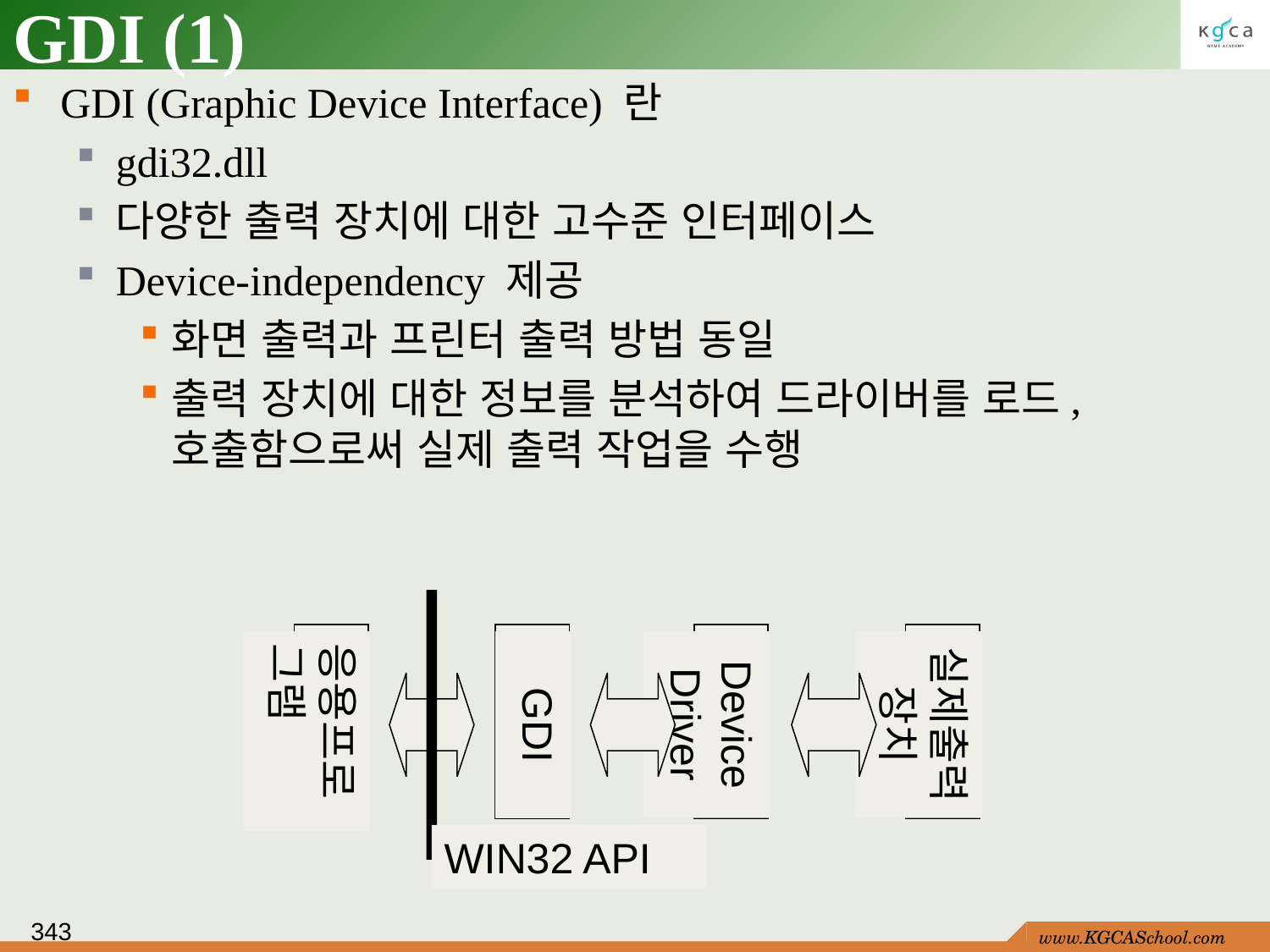

# GDI (1)
GDI (Graphic Device Interface) 란
gdi32.dll
다양한 출력 장치에 대한 고수준 인터페이스
Device-independency 제공
화면 출력과 프린터 출력 방법 동일
출력 장치에 대한 정보를 분석하여 드라이버를 로드, 호출함으로써 실제 출력 작업을 수행

응용프로그램

GDI

Device Driver

실제출력장치

WIN32 API
343